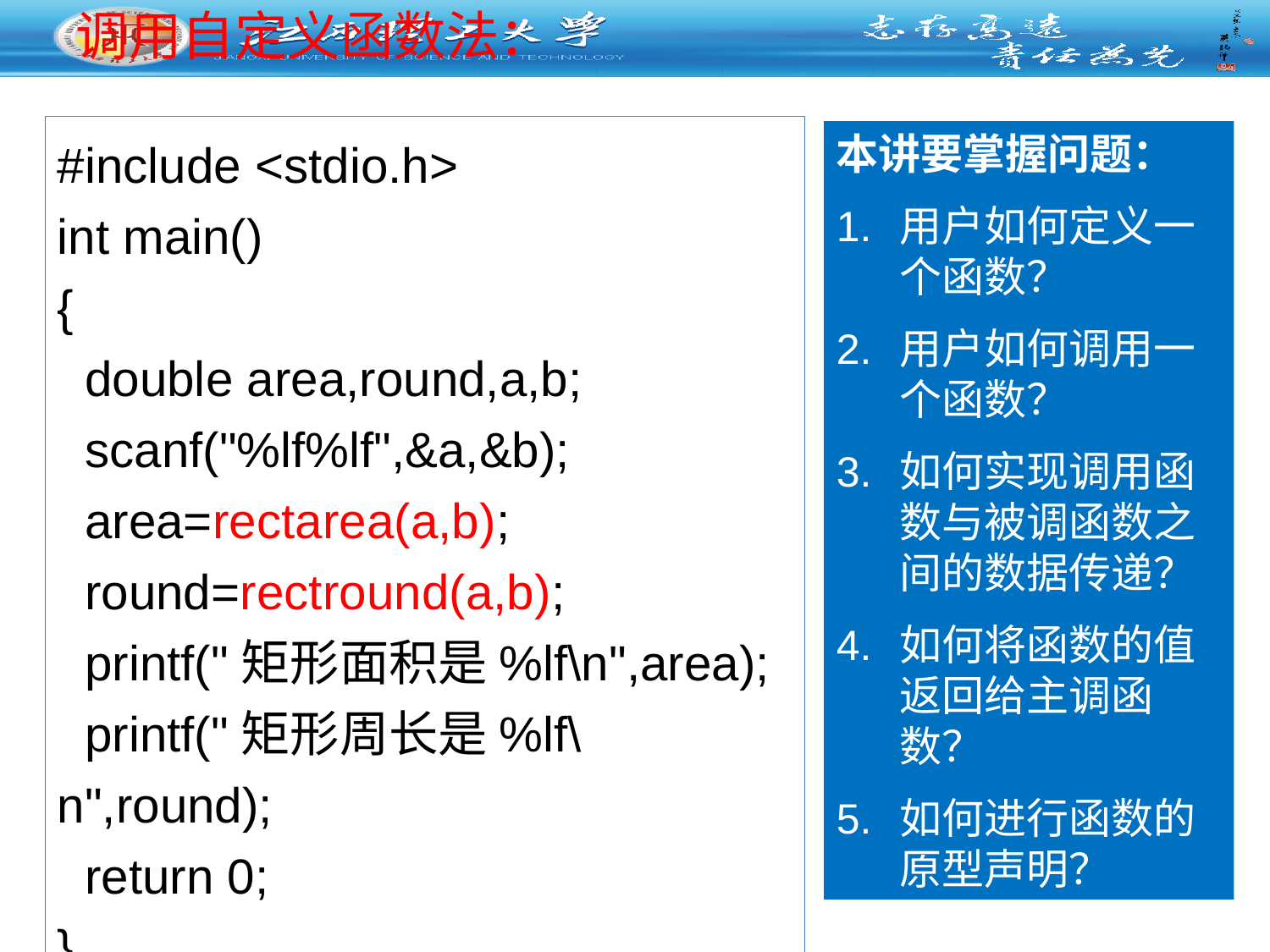

调用自定义函数法：
#include <stdio.h>
int main()
{
  double area,round,a,b;
  scanf("%lf%lf",&a,&b);
  area=rectarea(a,b);
  round=rectround(a,b);
  printf("矩形面积是%lf\n",area);
  printf("矩形周长是%lf\n",round);
  return 0;
}
本讲要掌握问题：
用户如何定义一个函数？
用户如何调用一个函数？
如何实现调用函数与被调函数之间的数据传递？
如何将函数的值返回给主调函数？
如何进行函数的原型声明？